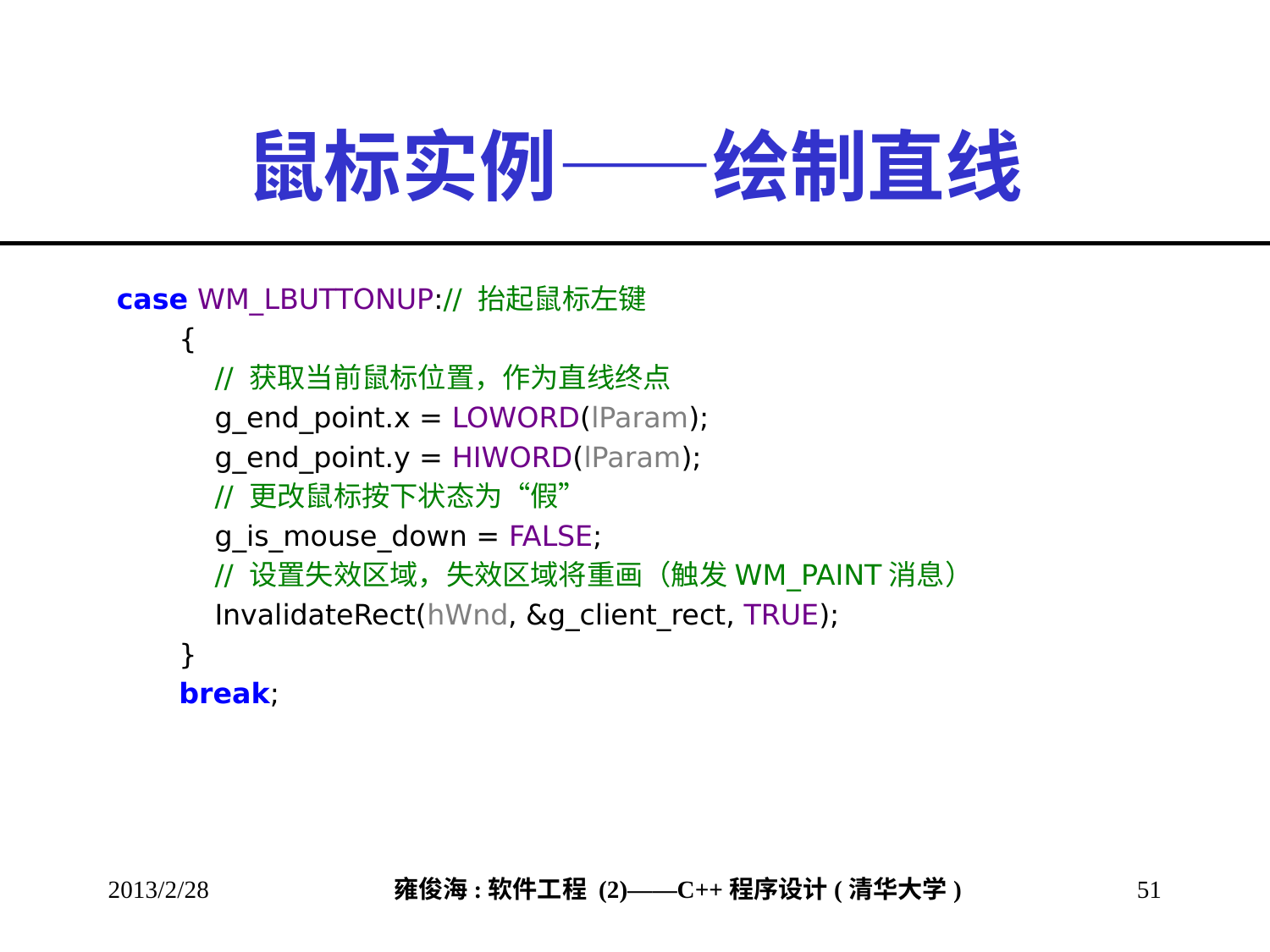

# 鼠标实例——绘制直线
 case WM_LBUTTONUP:// 抬起鼠标左键
        {
            // 获取当前鼠标位置，作为直线终点
            g_end_point.x = LOWORD(lParam);
            g_end_point.y = HIWORD(lParam);
            // 更改鼠标按下状态为“假”
            g_is_mouse_down = FALSE;
            // 设置失效区域，失效区域将重画（触发WM_PAINT消息）
            InvalidateRect(hWnd, &g_client_rect, TRUE);
        }
        break;
2013/2/28
51